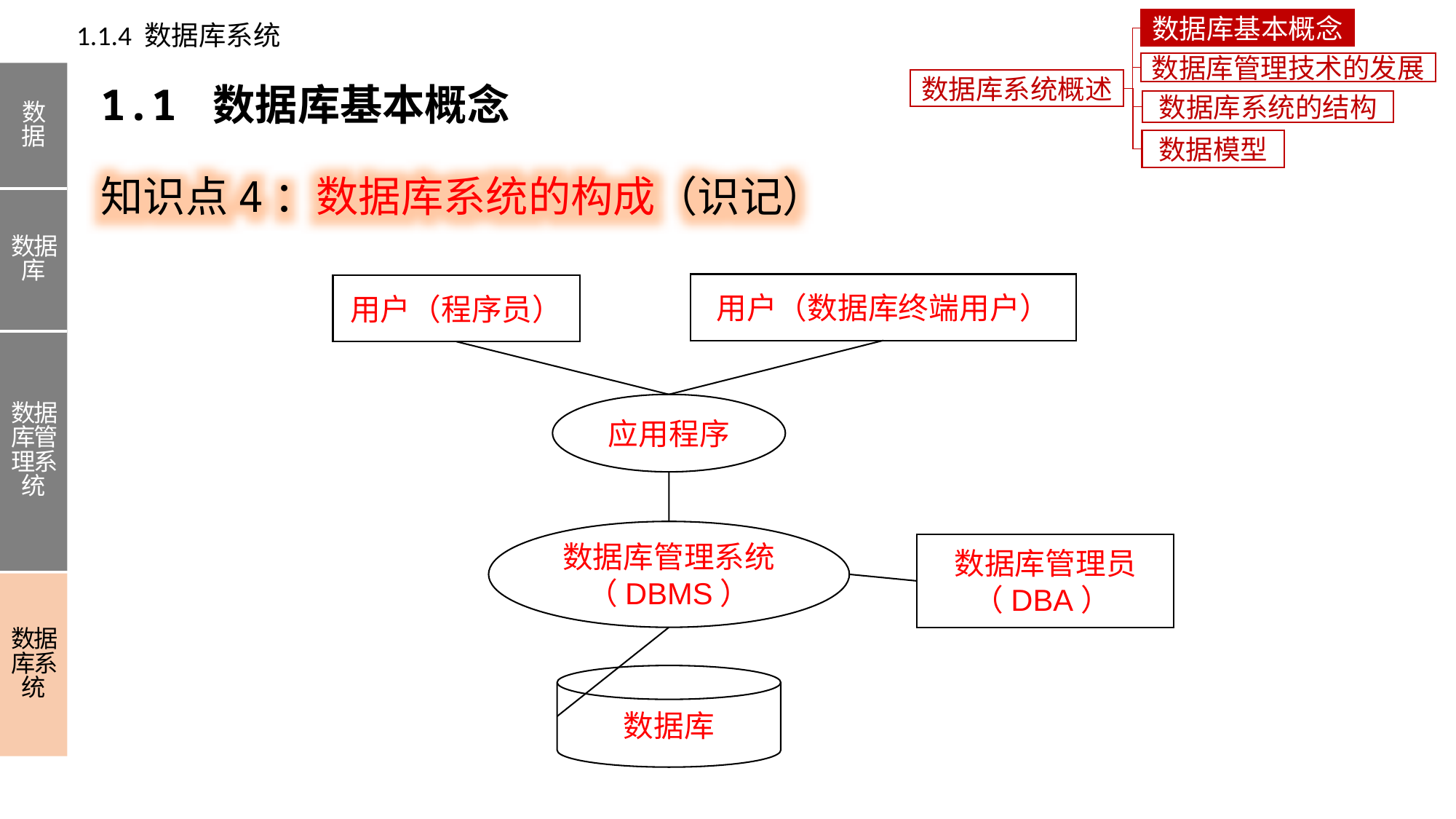

数据库基本概念
1.1.4 数据库系统
数据库管理技术的发展
数据
数据库
数据库管理系统
数据库系统
数据库系统概述
1.1 数据库基本概念
数据库系统的结构
知识点4：数据库系统的构成（识记）
数据模型
用户（数据库终端用户）
用户（程序员）
应用程序
数据库管理系统
（DBMS）
数据库管理员
（DBA）
数据库